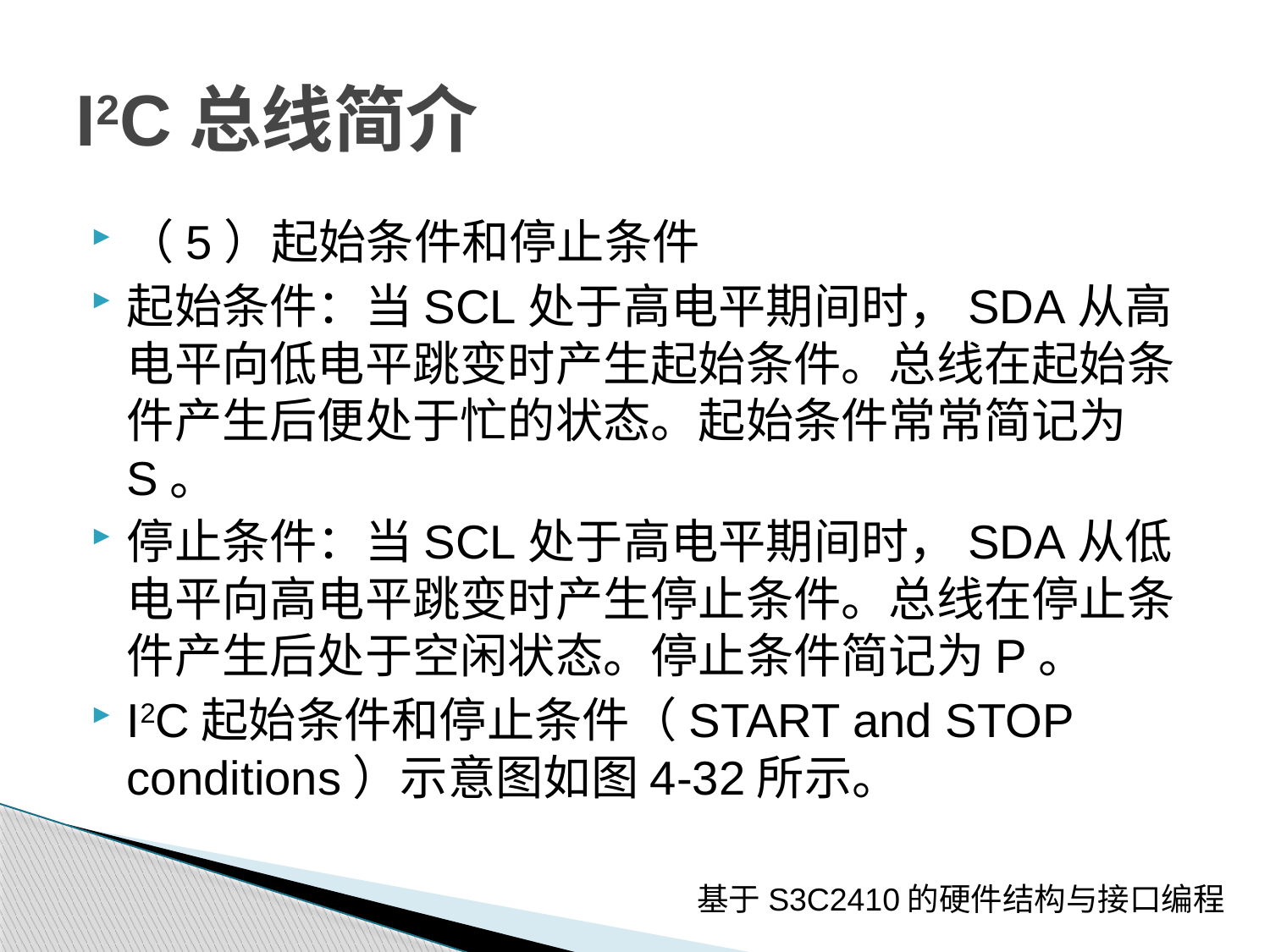

# I2C总线简介
（5）起始条件和停止条件
起始条件：当SCL处于高电平期间时，SDA从高电平向低电平跳变时产生起始条件。总线在起始条件产生后便处于忙的状态。起始条件常常简记为S。
停止条件：当SCL处于高电平期间时，SDA从低电平向高电平跳变时产生停止条件。总线在停止条件产生后处于空闲状态。停止条件简记为P。
I2C起始条件和停止条件（START and STOP conditions）示意图如图4-32所示。
基于S3C2410的硬件结构与接口编程